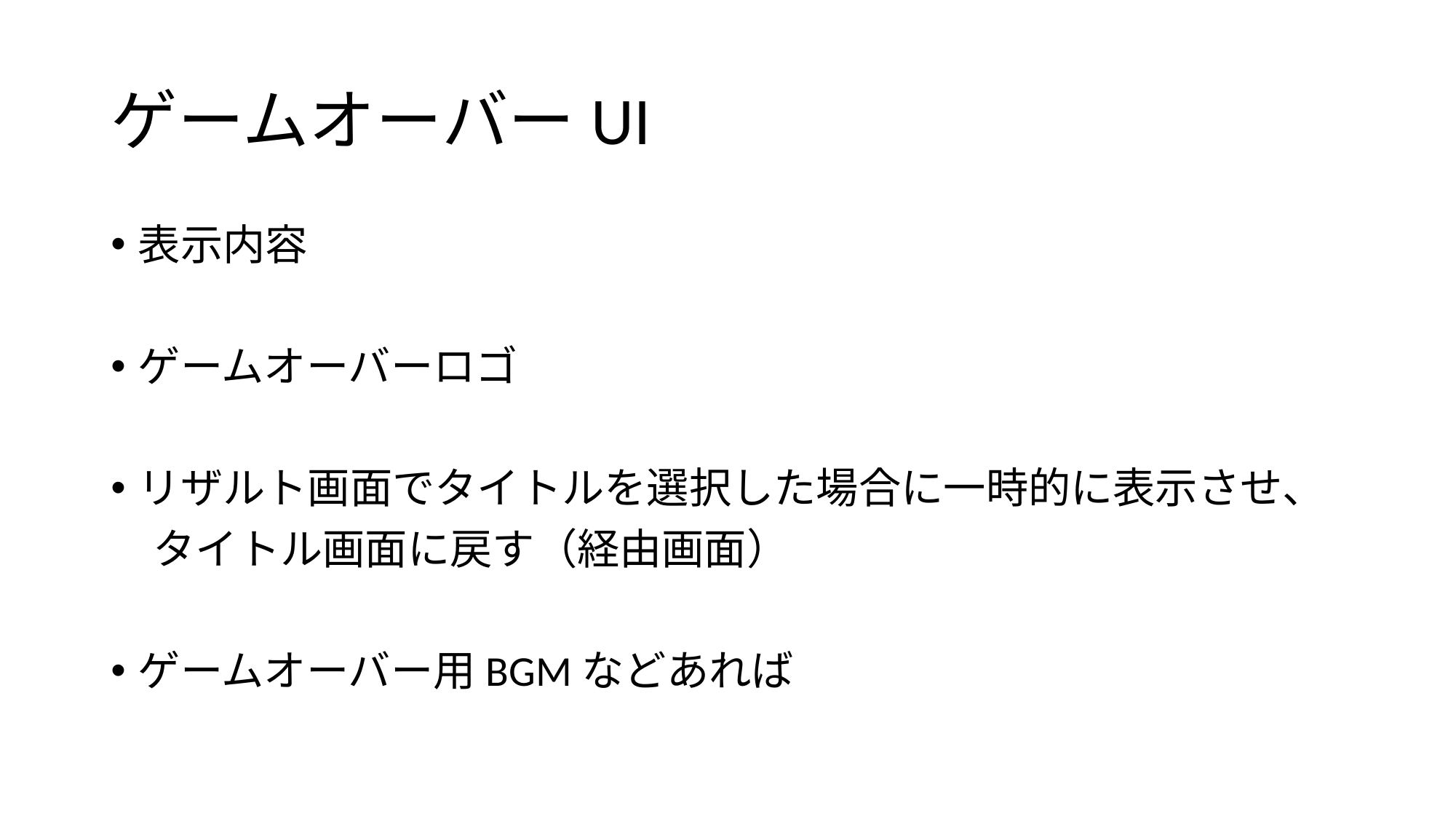

# ゲームオーバーUI
表示内容

ゲームオーバーロゴ

リザルト画面でタイトルを選択した場合に一時的に表示させ、
　タイトル画面に戻す（経由画面）

ゲームオーバー用BGMなどあれば